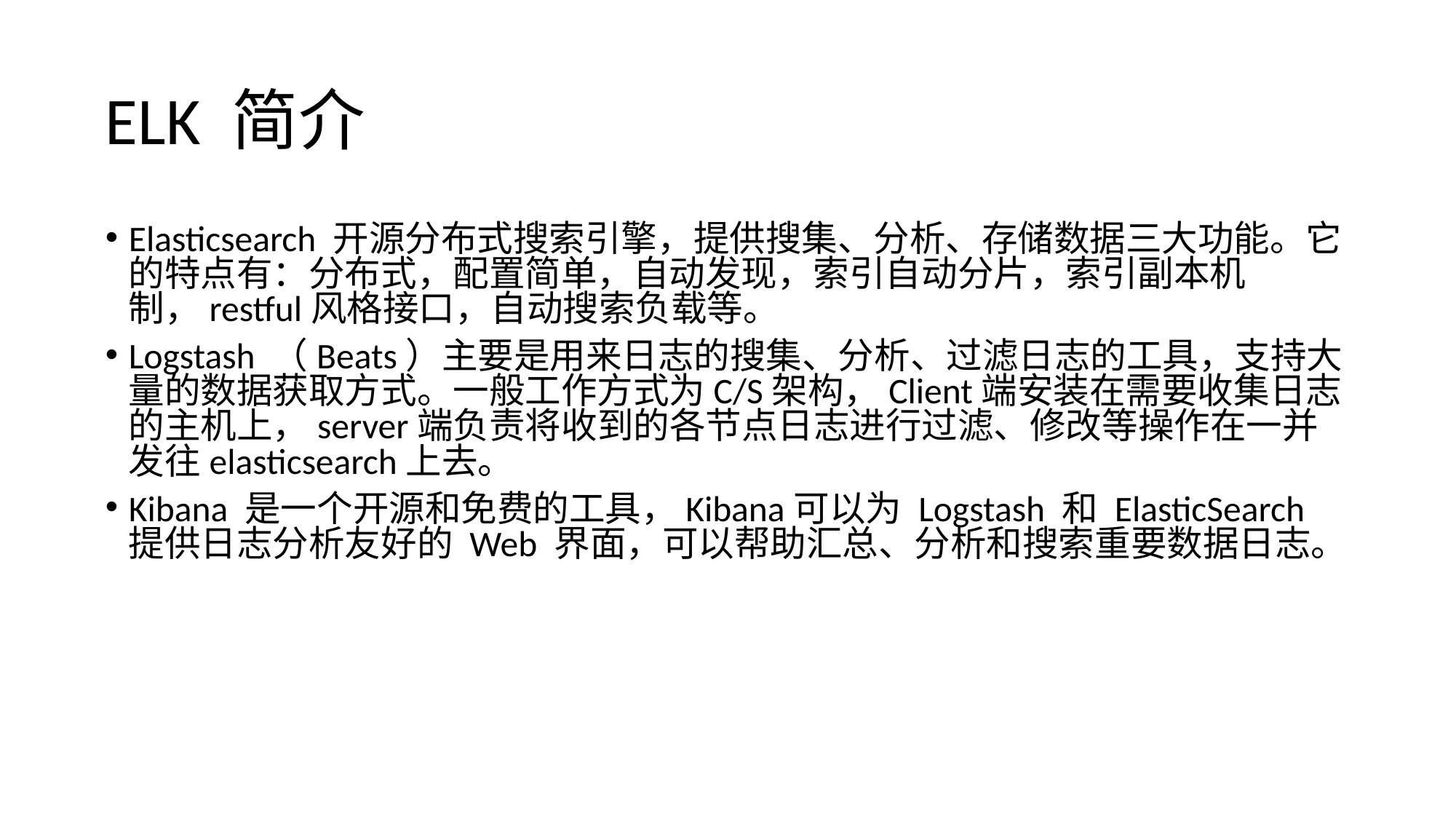

# ELK 简介
Elasticsearch 开源分布式搜索引擎，提供搜集、分析、存储数据三大功能。它的特点有：分布式，配置简单，自动发现，索引自动分片，索引副本机制，restful风格接口，自动搜索负载等。
Logstash （Beats）主要是用来日志的搜集、分析、过滤日志的工具，支持大量的数据获取方式。一般工作方式为C/S架构，Client端安装在需要收集日志的主机上，server端负责将收到的各节点日志进行过滤、修改等操作在一并发往elasticsearch上去。
Kibana 是一个开源和免费的工具，Kibana可以为 Logstash 和 ElasticSearch 提供日志分析友好的 Web 界面，可以帮助汇总、分析和搜索重要数据日志。